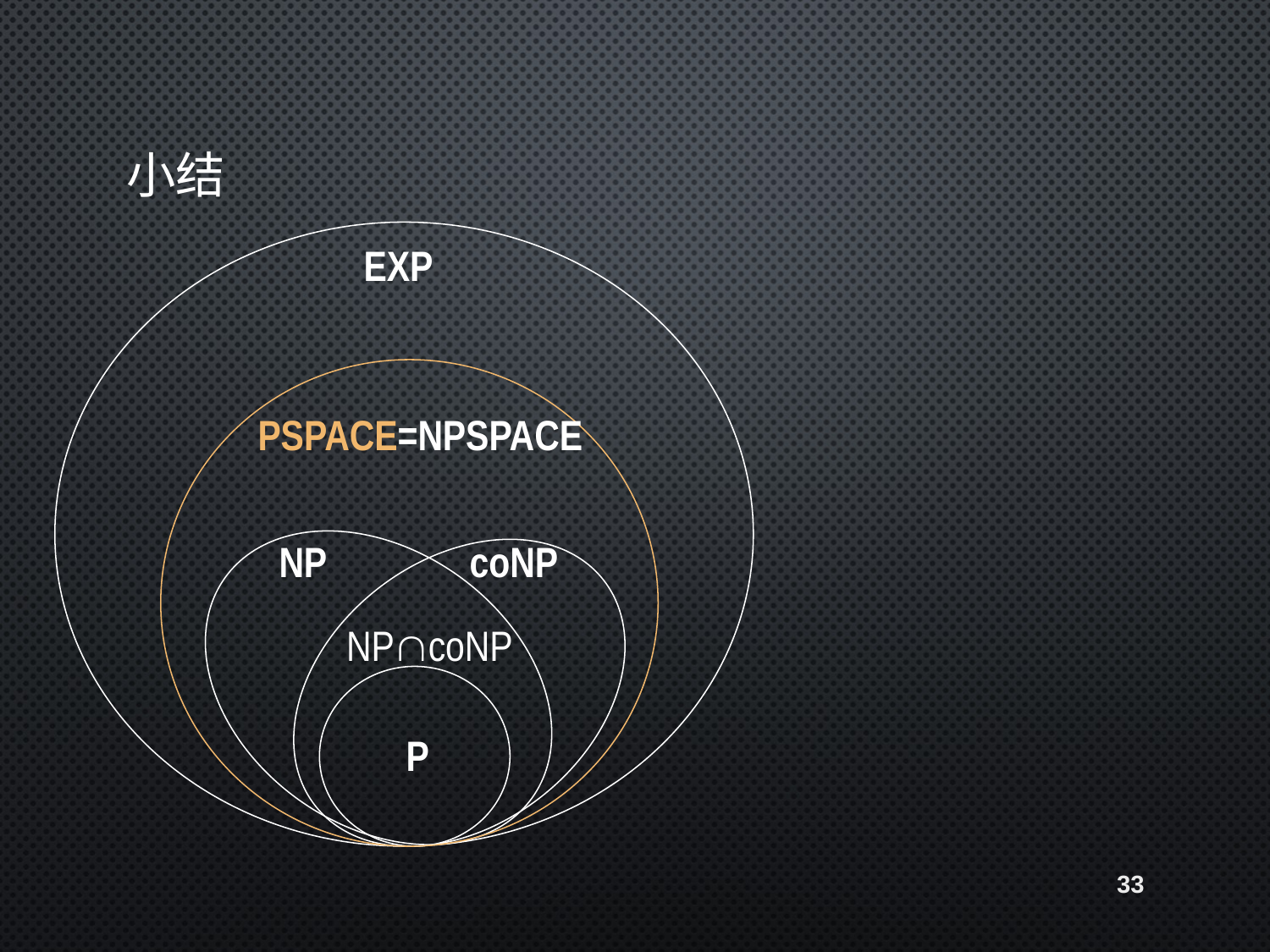

# 小结

EXP

PSPACE=NPSPACE
NP
coNP
NP∩coNP

P

33